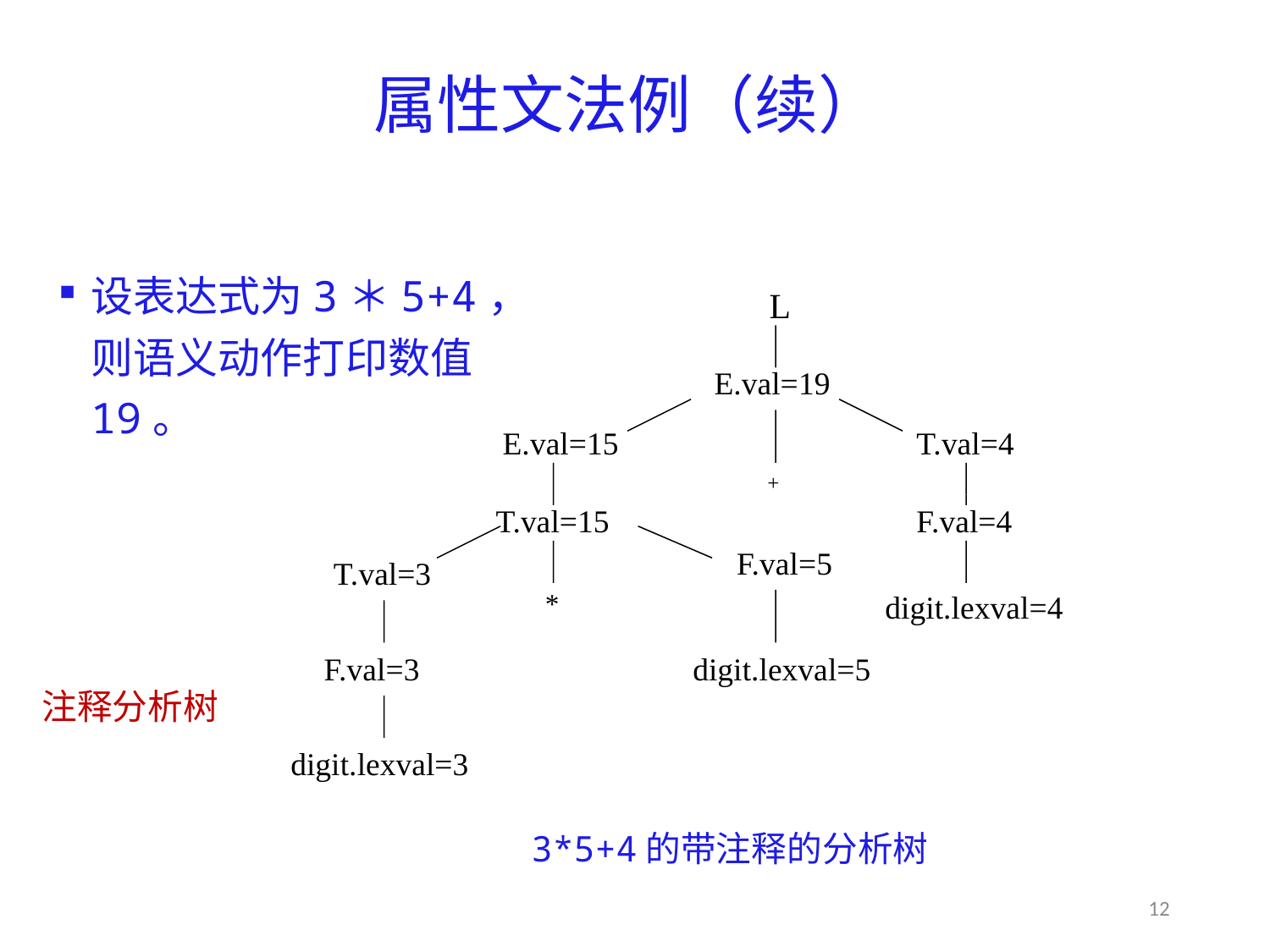

# 属性文法例（续）
设表达式为3＊5+4，则语义动作打印数值19。
L

E.val=19

E.val=15
T.val=4

+

T.val=15
F.val=4

F.val=5

T.val=3
*
digit.lexval=4

F.val=3
digit.lexval=5

digit.lexval=3
3*5+4的带注释的分析树
注释分析树
12